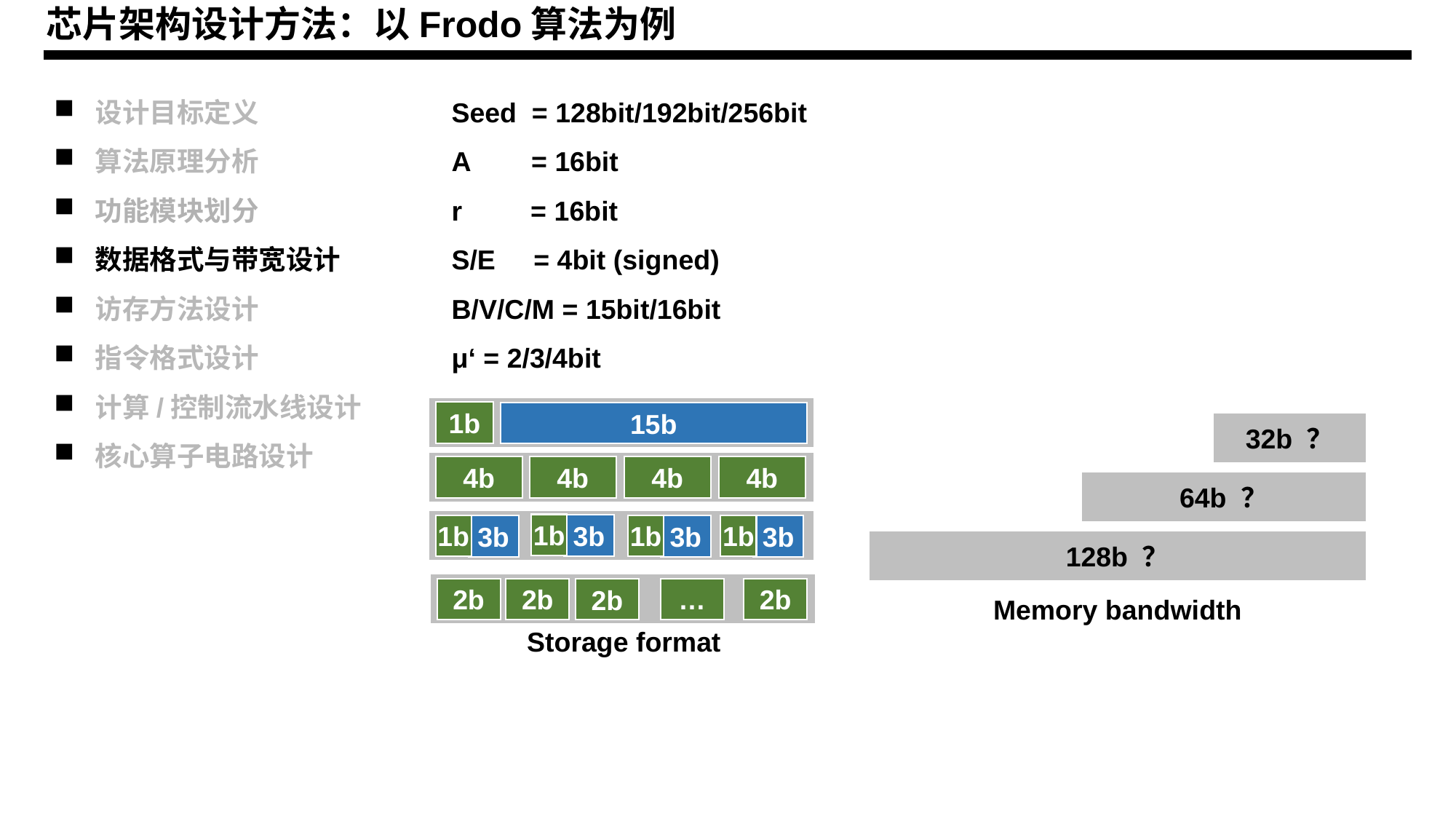

芯片架构设计方法：以Frodo算法为例
设计目标定义
算法原理分析
功能模块划分
数据格式与带宽设计
访存方法设计
指令格式设计
计算/控制流水线设计
核心算子电路设计
Seed  = 128bit/192bit/256bit
A        = 16bit
r         = 16bit
S/E     = 4bit (signed)
B/V/C/M = 15bit/16bit
μ‘ = 2/3/4bit

1b
15b
32b ？

4b
4b
4b
4b
64b ？

1b
3b
1b
1b
1b
3b
3b
3b
128b ？

2b
2b
2b
…
2b
Memory bandwidth
Storage format